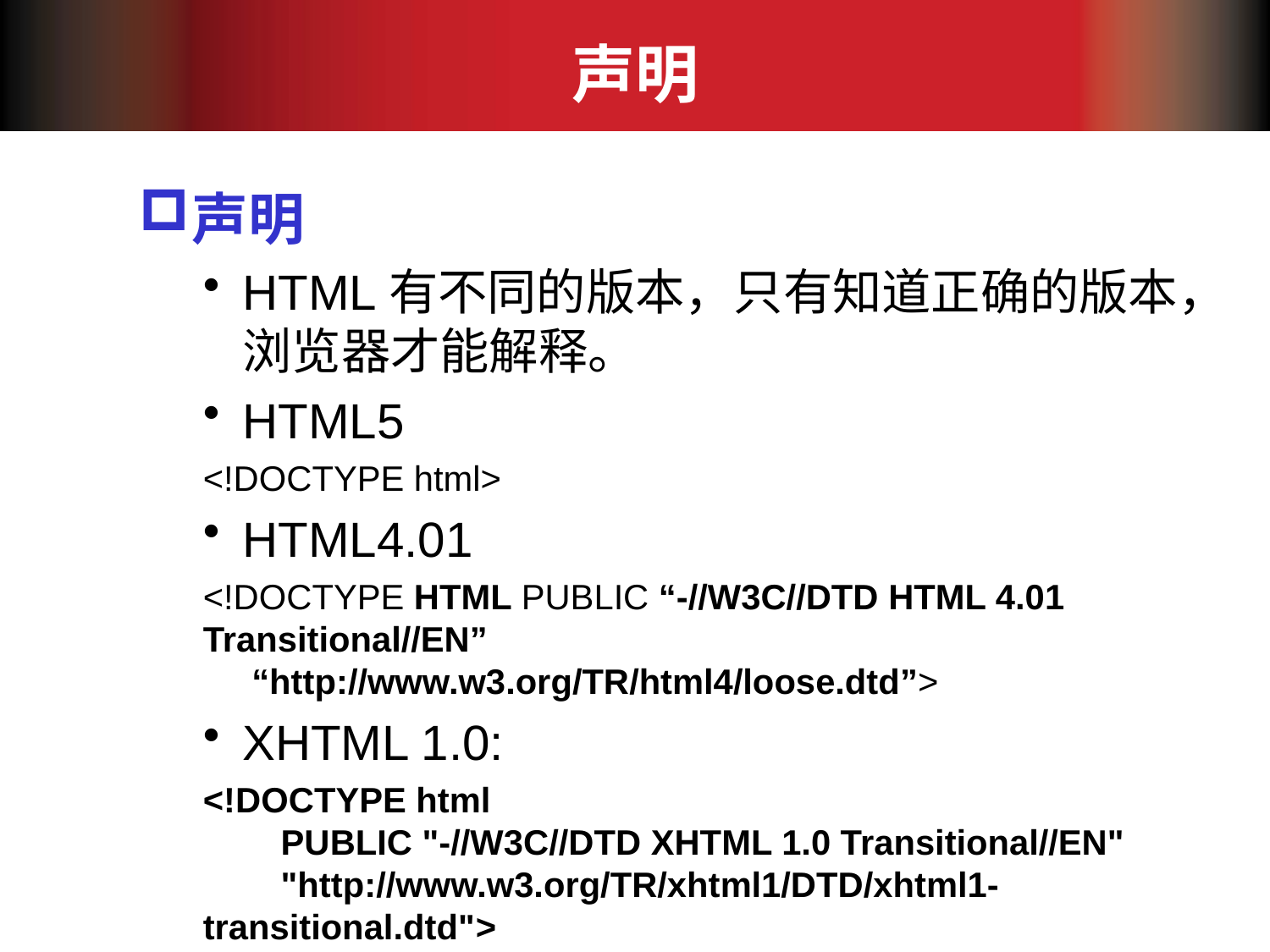

# 声明
声明
HTML有不同的版本，只有知道正确的版本，浏览器才能解释。
HTML5
<!DOCTYPE html>
HTML4.01
<!DOCTYPE HTML PUBLIC “-//W3C//DTD HTML 4.01 Transitional//EN”
     “http://www.w3.org/TR/html4/loose.dtd”>
XHTML 1.0:
<!DOCTYPE html
        PUBLIC "-//W3C//DTD XHTML 1.0 Transitional//EN"
        "http://www.w3.org/TR/xhtml1/DTD/xhtml1-transitional.dtd">